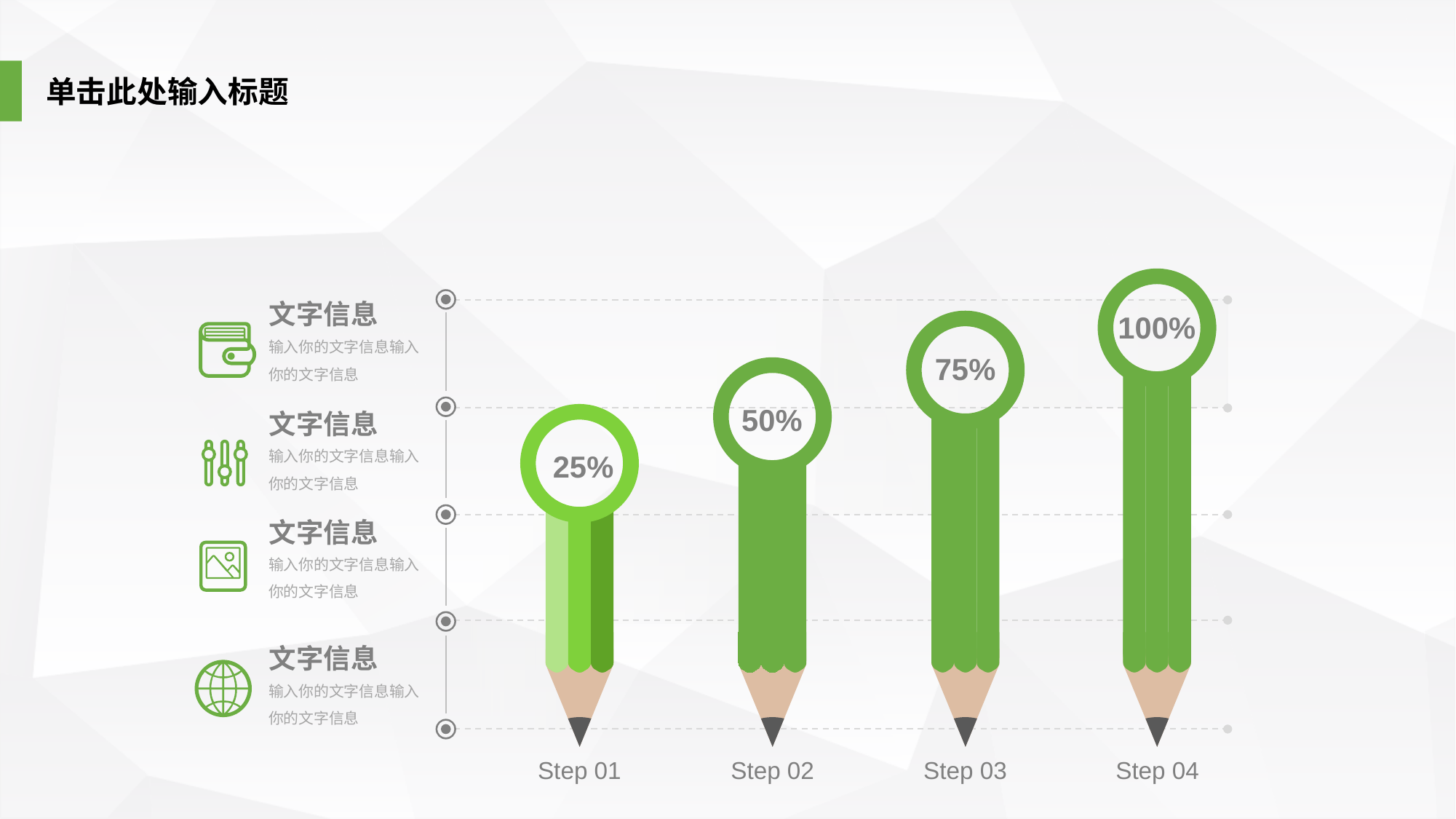

单击此处输入标题

文字信息
输入你的文字信息输入你的文字信息

100%

75%

50%

文字信息
输入你的文字信息输入你的文字信息

25%

文字信息
输入你的文字信息输入你的文字信息

文字信息
输入你的文字信息输入你的文字信息

Step 01
Step 02
Step 03
Step 04